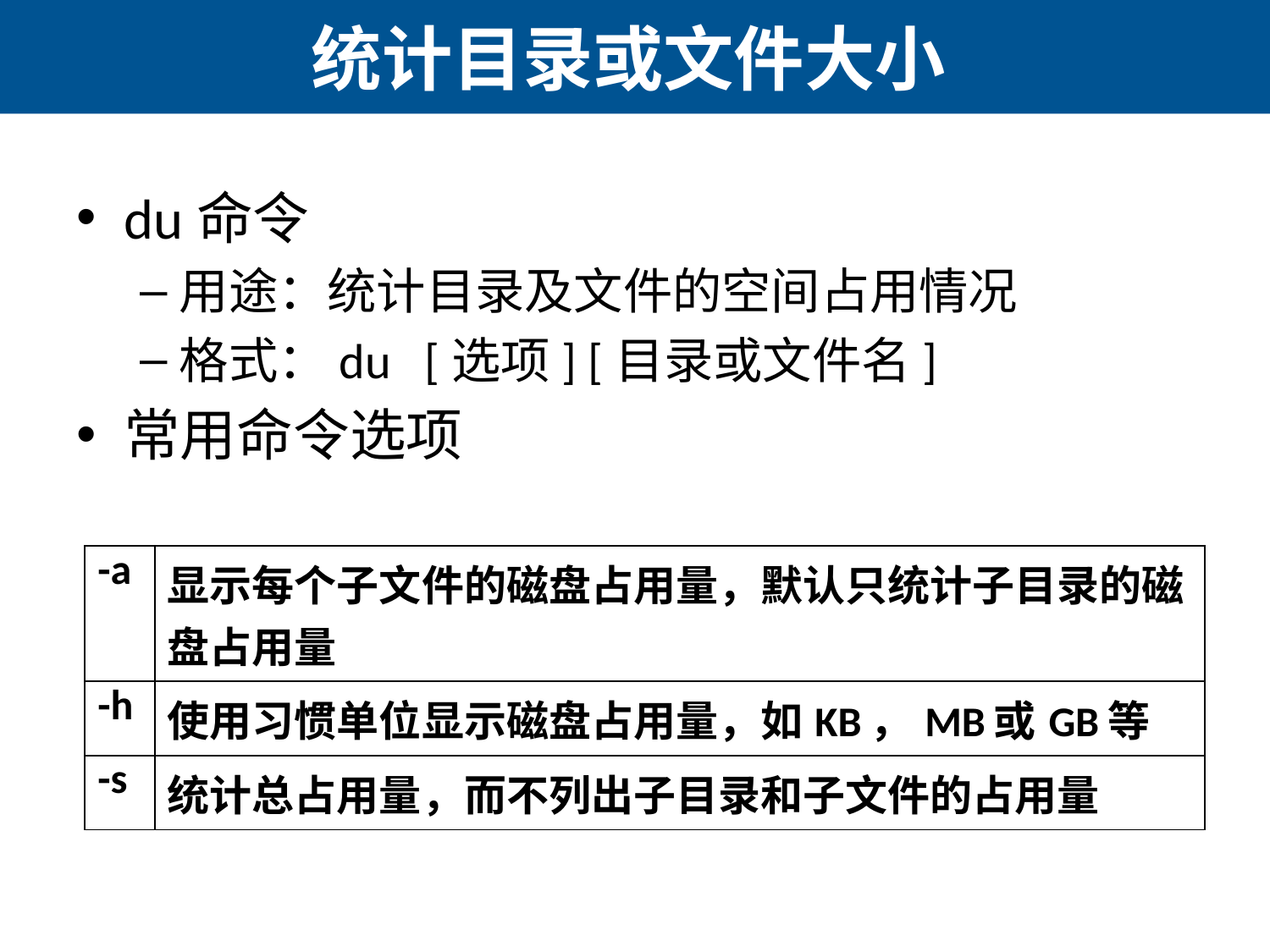

# 统计目录或文件大小
du命令
用途：统计目录及文件的空间占用情况
格式：du   [选项] [目录或文件名]
常用命令选项

| -a | 显示每个子文件的磁盘占用量，默认只统计子目录的磁盘占用量 |
| --- | --- |
| -h | 使用习惯单位显示磁盘占用量，如KB，MB或GB等 |
| -s | 统计总占用量，而不列出子目录和子文件的占用量 |